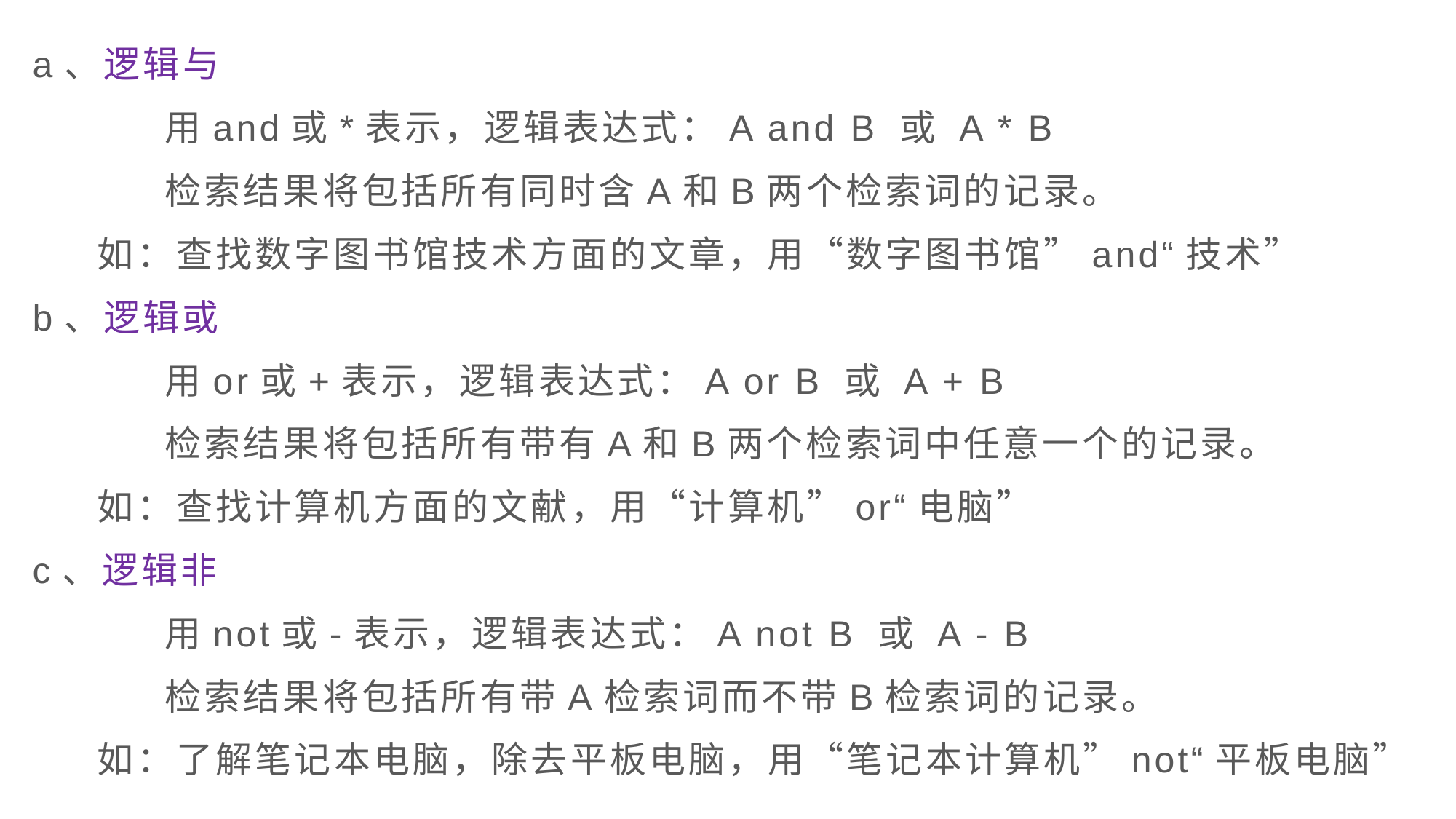

a、逻辑与
           用and或*表示，逻辑表达式：A and B 或 A * B
           检索结果将包括所有同时含A和B两个检索词的记录。
     如：查找数字图书馆技术方面的文章，用“数字图书馆”and“技术”
b、逻辑或
           用or或+表示，逻辑表达式：A or B 或 A + B
           检索结果将包括所有带有A和B两个检索词中任意一个的记录。
     如：查找计算机方面的文献，用“计算机”or“电脑”
c、逻辑非
           用not或-表示，逻辑表达式：A not B 或 A - B
           检索结果将包括所有带A检索词而不带B检索词的记录。
     如：了解笔记本电脑，除去平板电脑，用“笔记本计算机”not“平板电脑”